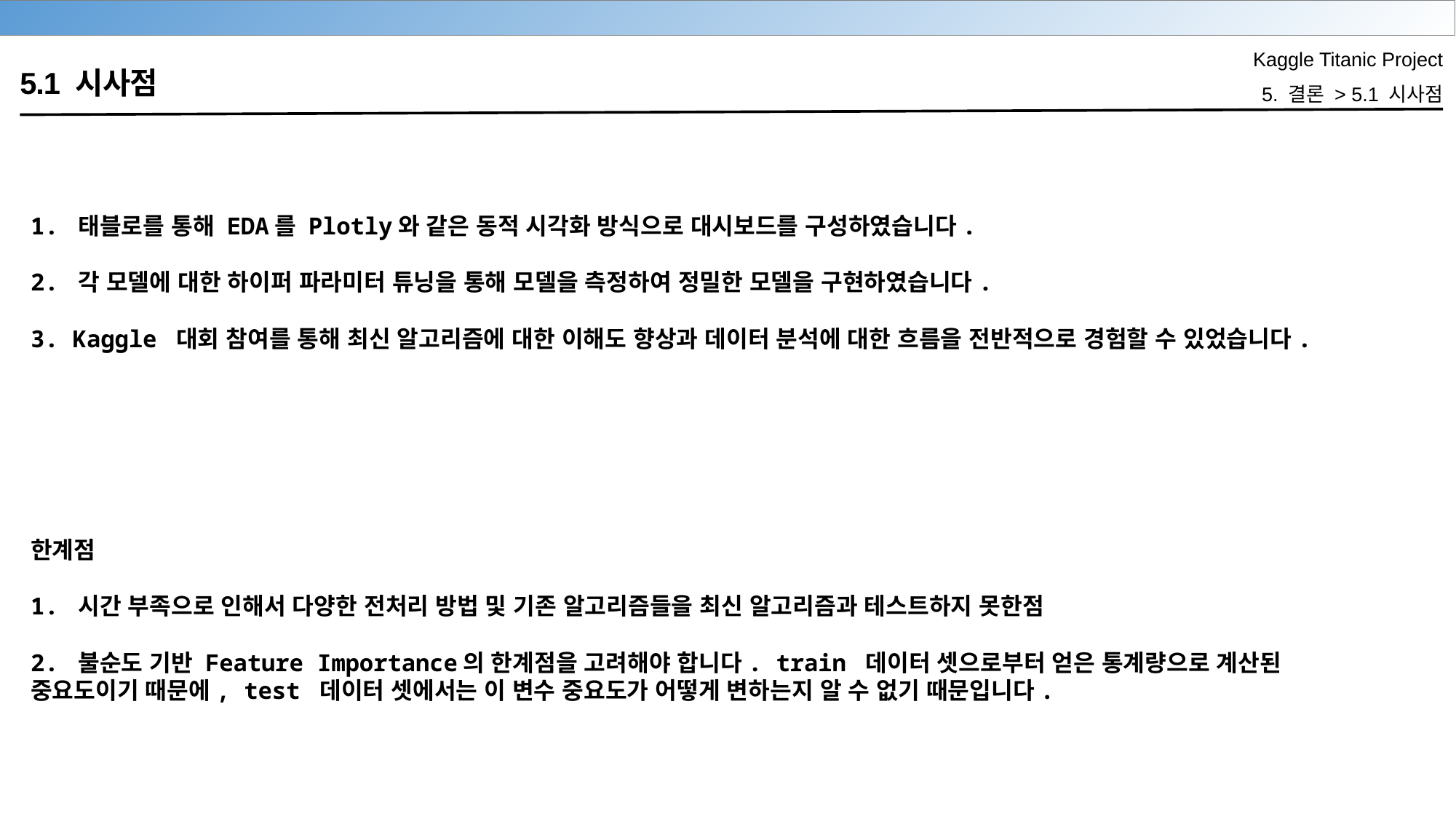

Kaggle Titanic Project
5. 결론 > 5.1 시사점
5.1 시사점
1. 태블로를 통해 EDA를 Plotly와 같은 동적 시각화 방식으로 대시보드를 구성하였습니다.

2. 각 모델에 대한 하이퍼 파라미터 튜닝을 통해 모델을 측정하여 정밀한 모델을 구현하였습니다.

3. Kaggle 대회 참여를 통해 최신 알고리즘에 대한 이해도 향상과 데이터 분석에 대한 흐름을 전반적으로 경험할 수 있었습니다.
한계점

1. 시간 부족으로 인해서 다양한 전처리 방법 및 기존 알고리즘들을 최신 알고리즘과 테스트하지 못한점

2. 불순도 기반 Feature Importance의 한계점을 고려해야 합니다. train 데이터 셋으로부터 얻은 통계량으로 계산된 중요도이기 때문에, test 데이터 셋에서는 이 변수 중요도가 어떻게 변하는지 알 수 없기 때문입니다.